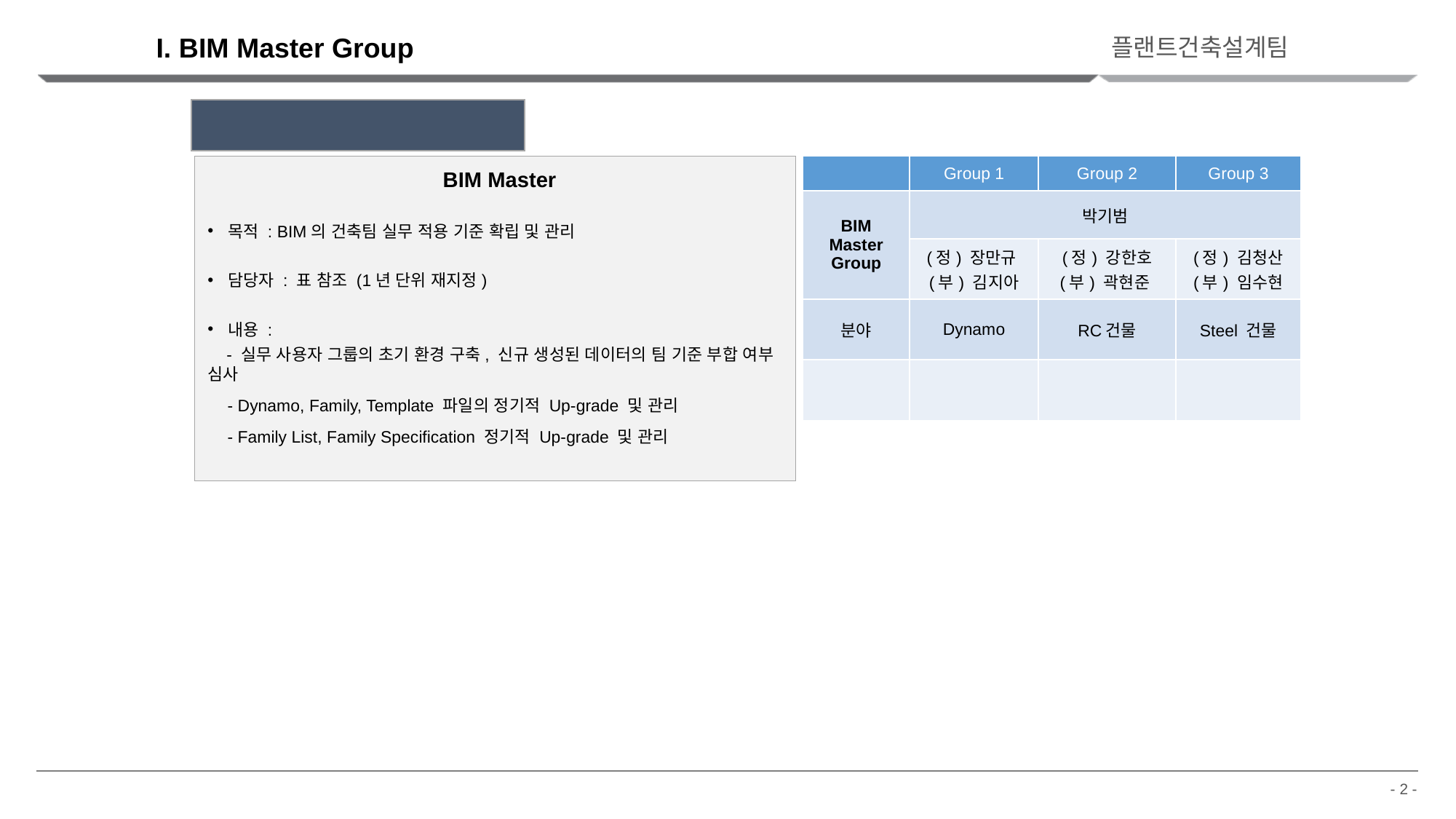

I. BIM Master Group
플랜트건축설계팀
BIM Master Group 목적 및 담당자
BIM Master

목적 : BIM의 건축팀 실무 적용 기준 확립 및 관리

담당자 : 표 참조 (1년 단위 재지정)

내용 :
    - 실무 사용자 그룹의 초기 환경 구축, 신규 생성된 데이터의 팀 기준 부합 여부 심사
      - Dynamo, Family, Template 파일의 정기적 Up-grade 및 관리
      - Family List, Family Specification 정기적 Up-grade 및 관리

|  | Group 1 | Group 2 | Group 3 |
| --- | --- | --- | --- |
| BIM Master Group | 박기범 |  |  |
|  | (정) 장만규 (부) 김지아 | (정) 강한호 (부) 곽현준 | (정) 김청산 (부) 임수현 |
| 분야 | Dynamo | RC건물 | Steel 건물 |
|  |  |  |  |